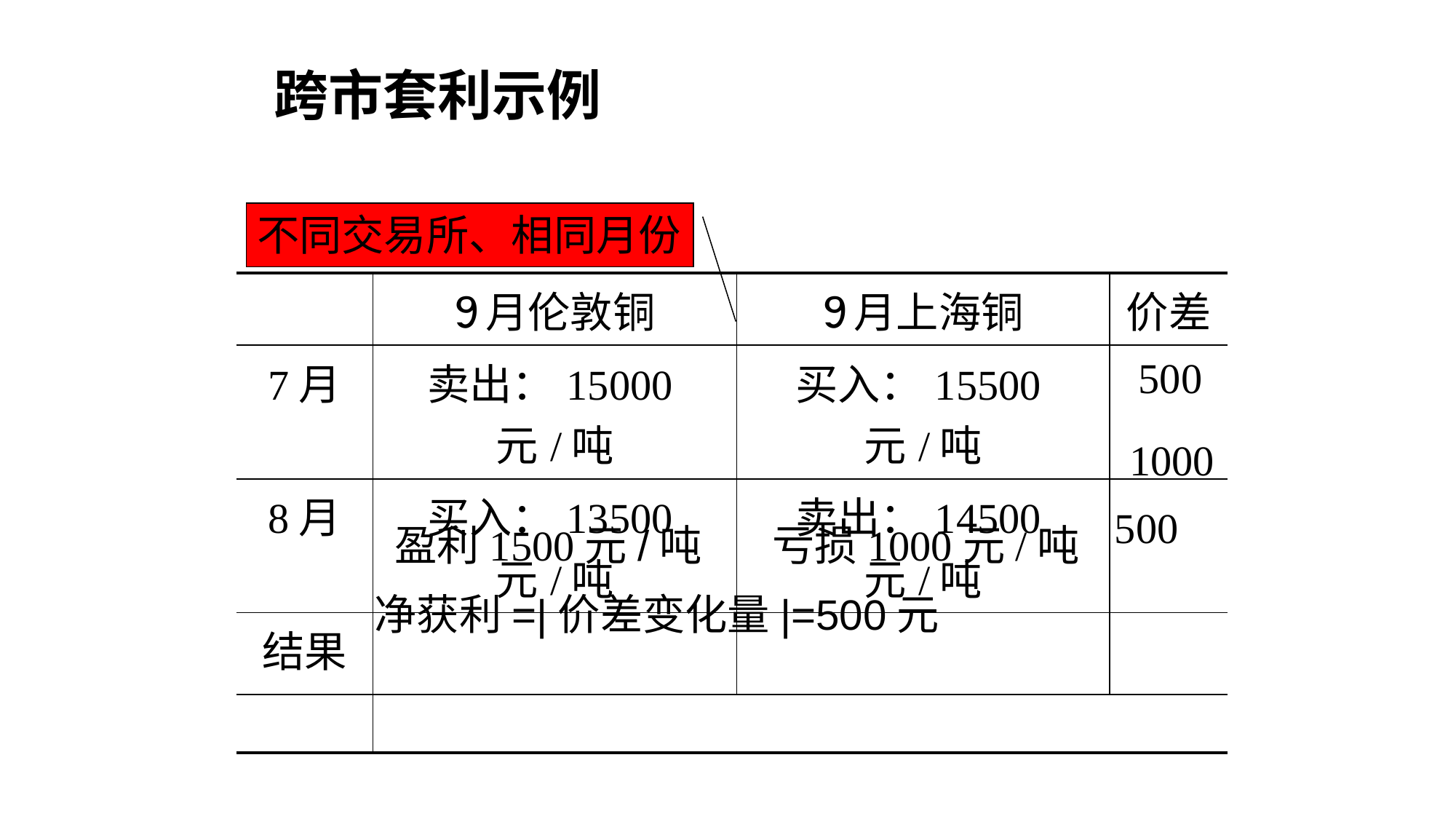

# 跨市套利示例
不同交易所、相同月份
|  | 9月伦敦铜 | 9月上海铜 | 价差 |
| --- | --- | --- | --- |
| 7月 | 卖出：15000元/吨 | 买入：15500元/吨 |  |
| 8月 | 买入：13500元/吨 | 卖出：14500元/吨 |  |
| 结果 |  |  |  |
|  |  |  |  |

500
1000
  500
盈利1500元/吨
亏损1000元/吨
净获利=|价差变化量|=500元